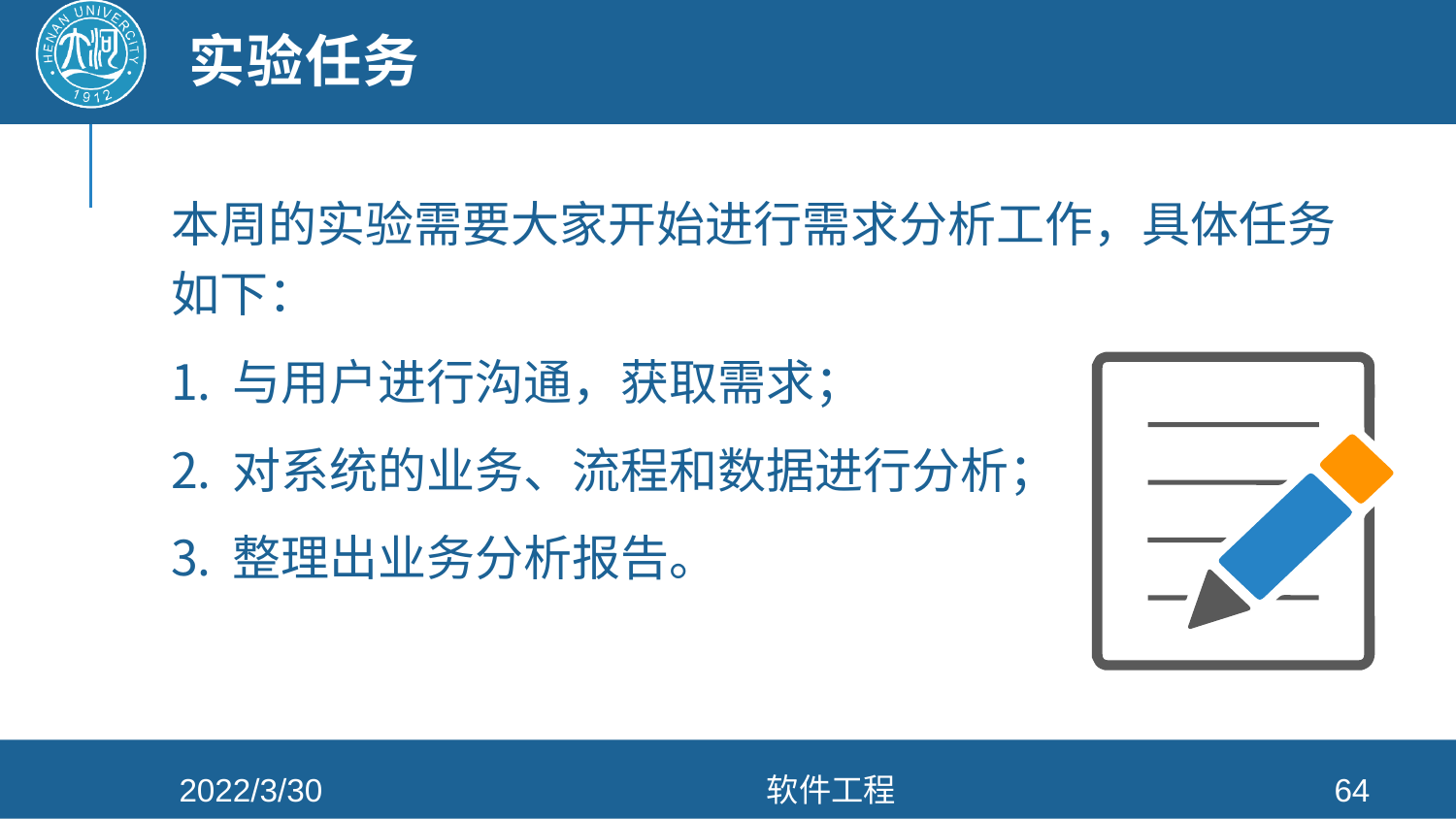

# 实验任务
本周的实验需要大家开始进行需求分析工作，具体任务如下：
与用户进行沟通，获取需求；
对系统的业务、流程和数据进行分析；
整理出业务分析报告。

2022/3/30
软件工程
64